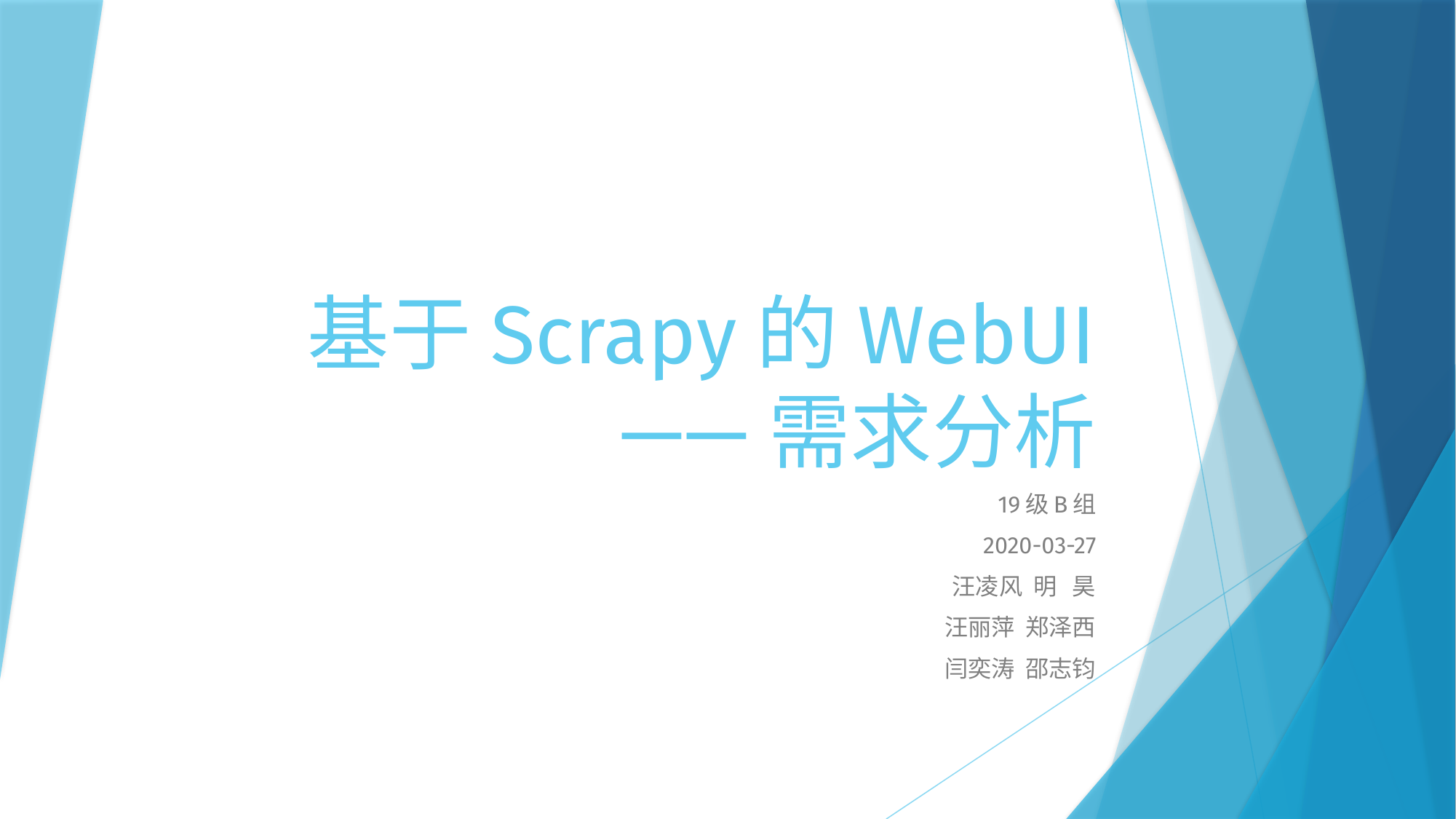

# 基于Scrapy的WebUI——需求分析
19级B组
2020-03-27
汪凌风  明   昊
汪丽萍  郑泽西
闫奕涛  邵志钧